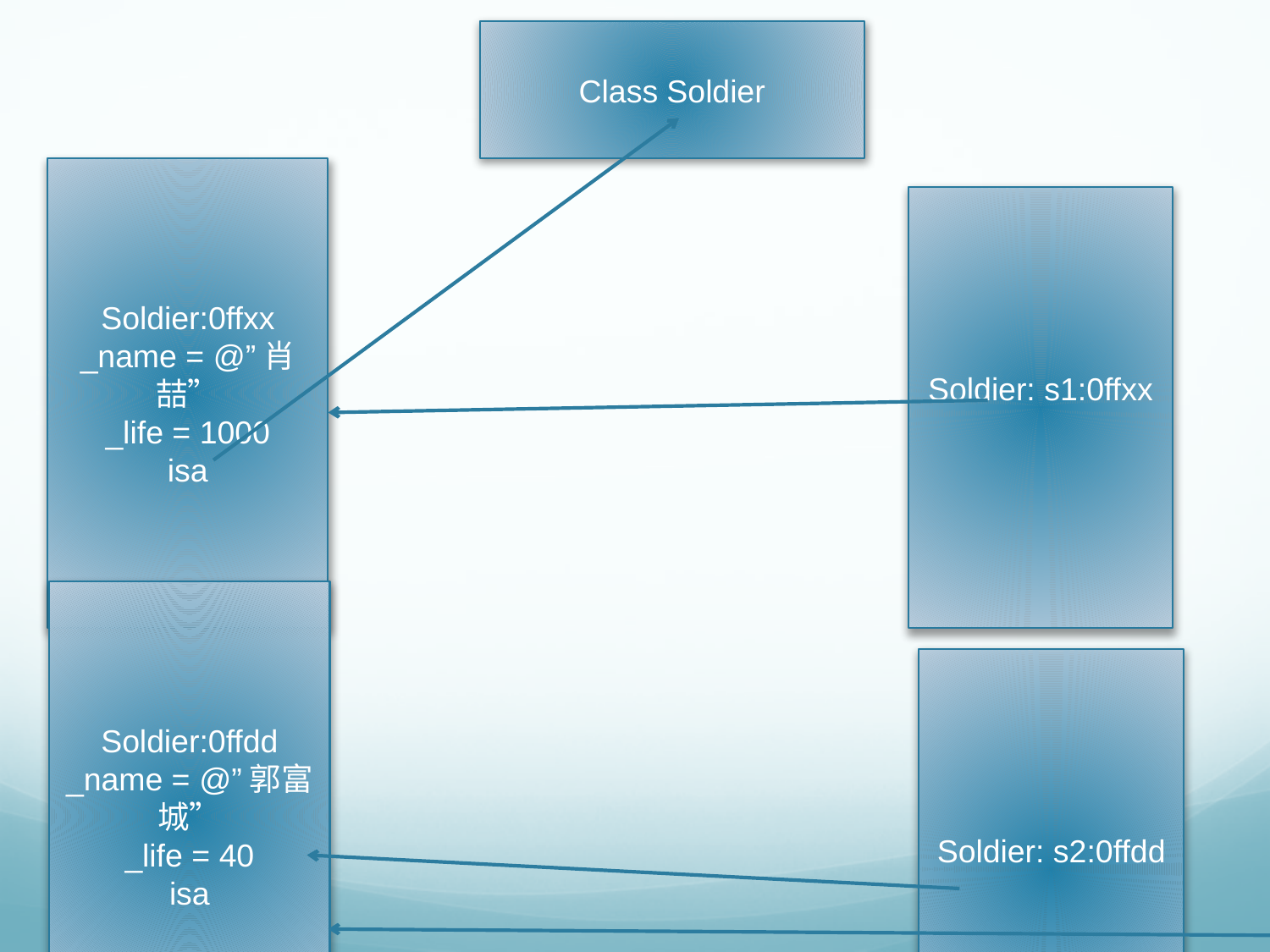

Class Soldier
Soldier:0ffxx
_name = @”肖喆”
_life = 1000
isa
Soldier: s1:0ffxx

Soldier:0ffdd
_name = @”郭富城”
_life = 40
isa
Soldier: s2:0ffdd

Soldier: s3:0ffdd